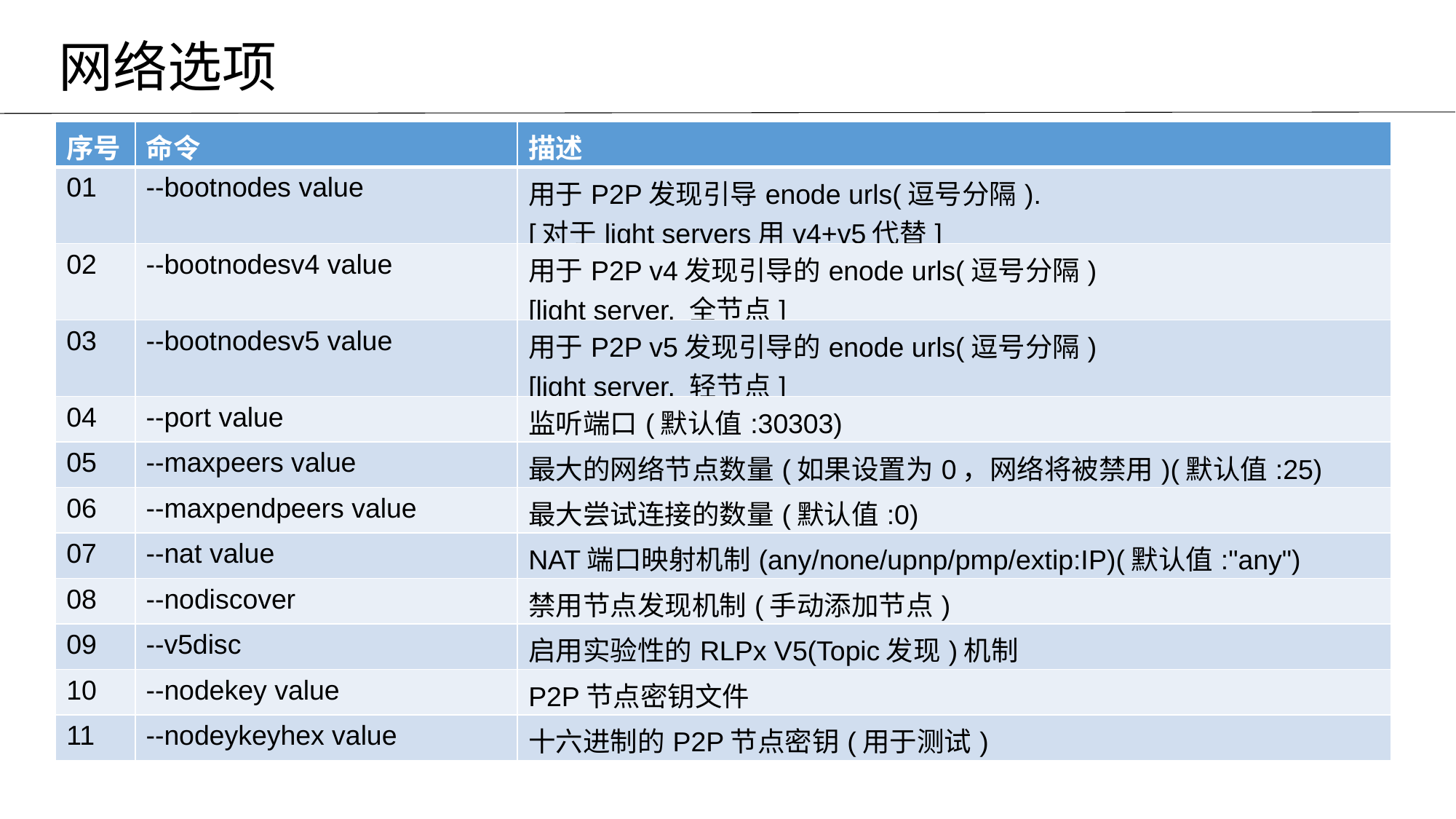

网络选项
| 序号 | 命令 | 描述 |
| --- | --- | --- |
| 01 | --bootnodes value | 用于P2P发现引导enode urls(逗号分隔). [对于light servers用v4+v5代替] |
| 02 | --bootnodesv4 value | 用于P2P v4发现引导的enode urls(逗号分隔) [light server, 全节点] |
| 03 | --bootnodesv5 value | 用于P2P v5发现引导的enode urls(逗号分隔) [light server, 轻节点] |
| 04 | --port value | 监听端口(默认值:30303) |
| 05 | --maxpeers value | 最大的网络节点数量(如果设置为0，网络将被禁用)(默认值:25) |
| 06 | --maxpendpeers value | 最大尝试连接的数量(默认值:0) |
| 07 | --nat value | NAT端口映射机制(any/none/upnp/pmp/extip:IP)(默认值:"any") |
| 08 | --nodiscover | 禁用节点发现机制(手动添加节点) |
| 09 | --v5disc | 启用实验性的RLPx V5(Topic发现)机制 |
| 10 | --nodekey value | P2P节点密钥文件 |
| 11 | --nodeykeyhex value | 十六进制的P2P节点密钥(用于测试) |